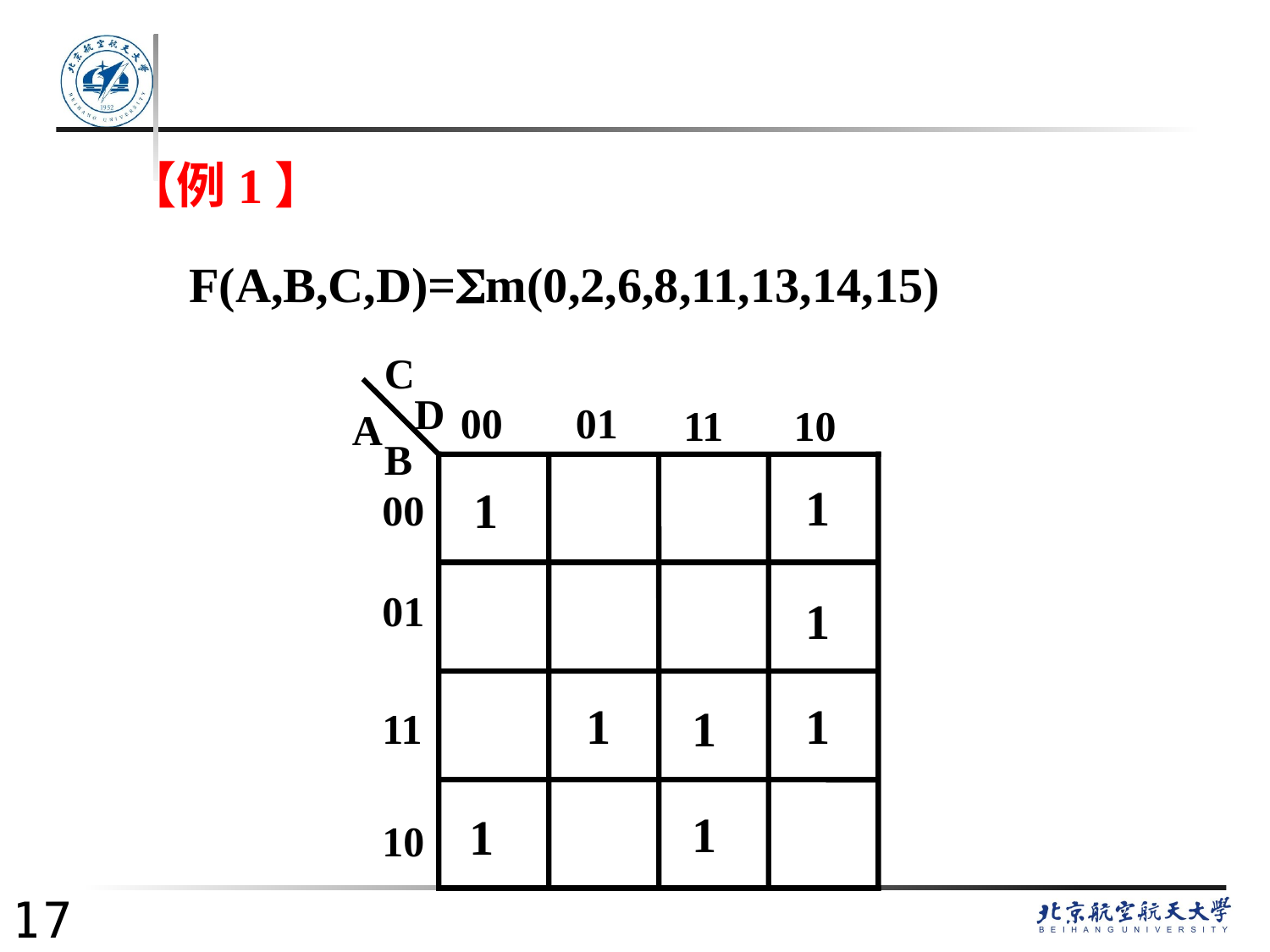

#
【例1】
F(A,B,C,D)=Σm(0,2,6,8,11,13,14,15)
C
D
A
B

00
01
11
10
00
01
11
10
1
1
1
1
1
1
1
1
17